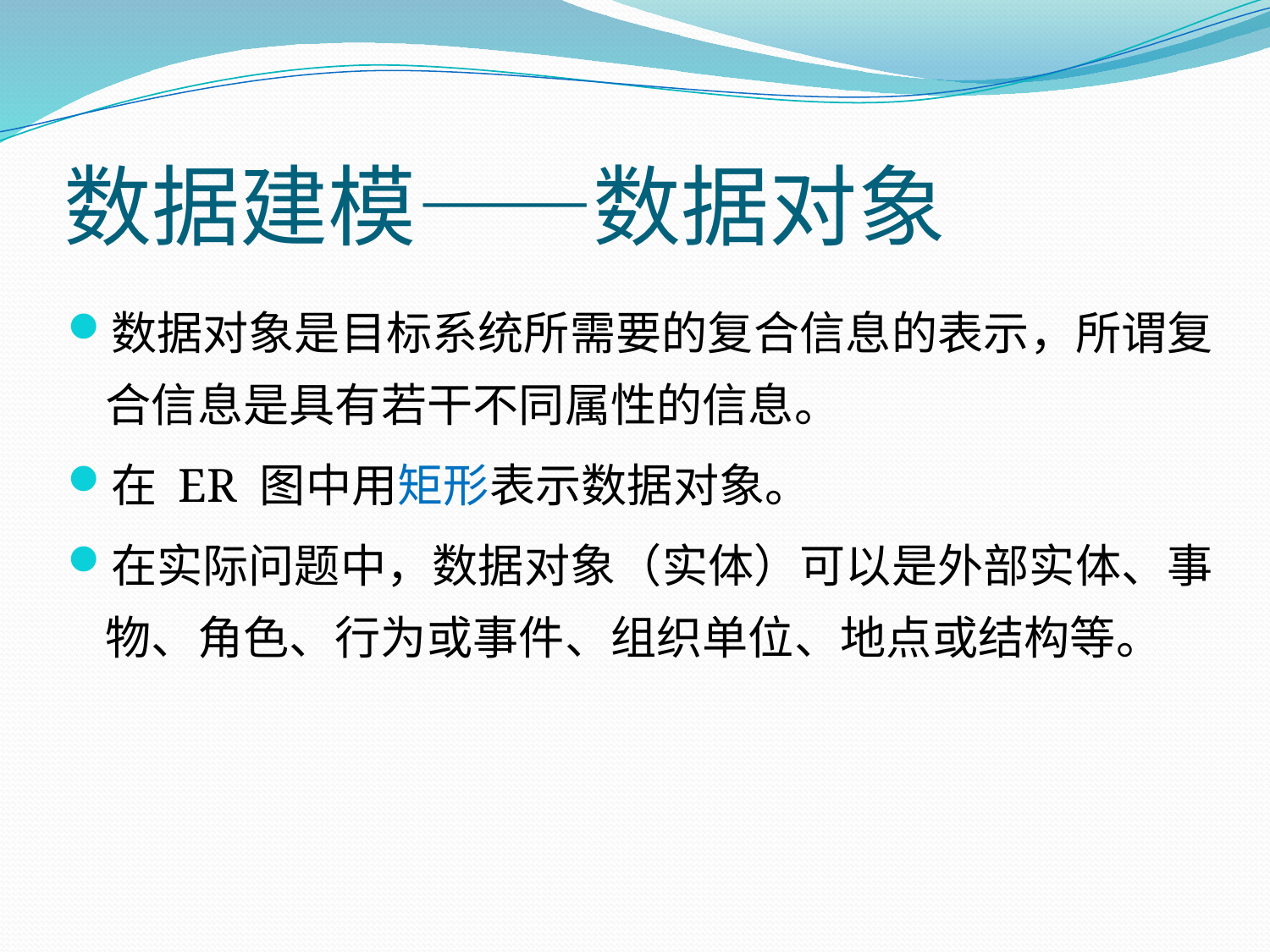

# 数据建模——数据对象
数据对象是目标系统所需要的复合信息的表示，所谓复合信息是具有若干不同属性的信息。
在 ER 图中用矩形表示数据对象。
在实际问题中，数据对象（实体）可以是外部实体、事物、角色、行为或事件、组织单位、地点或结构等。